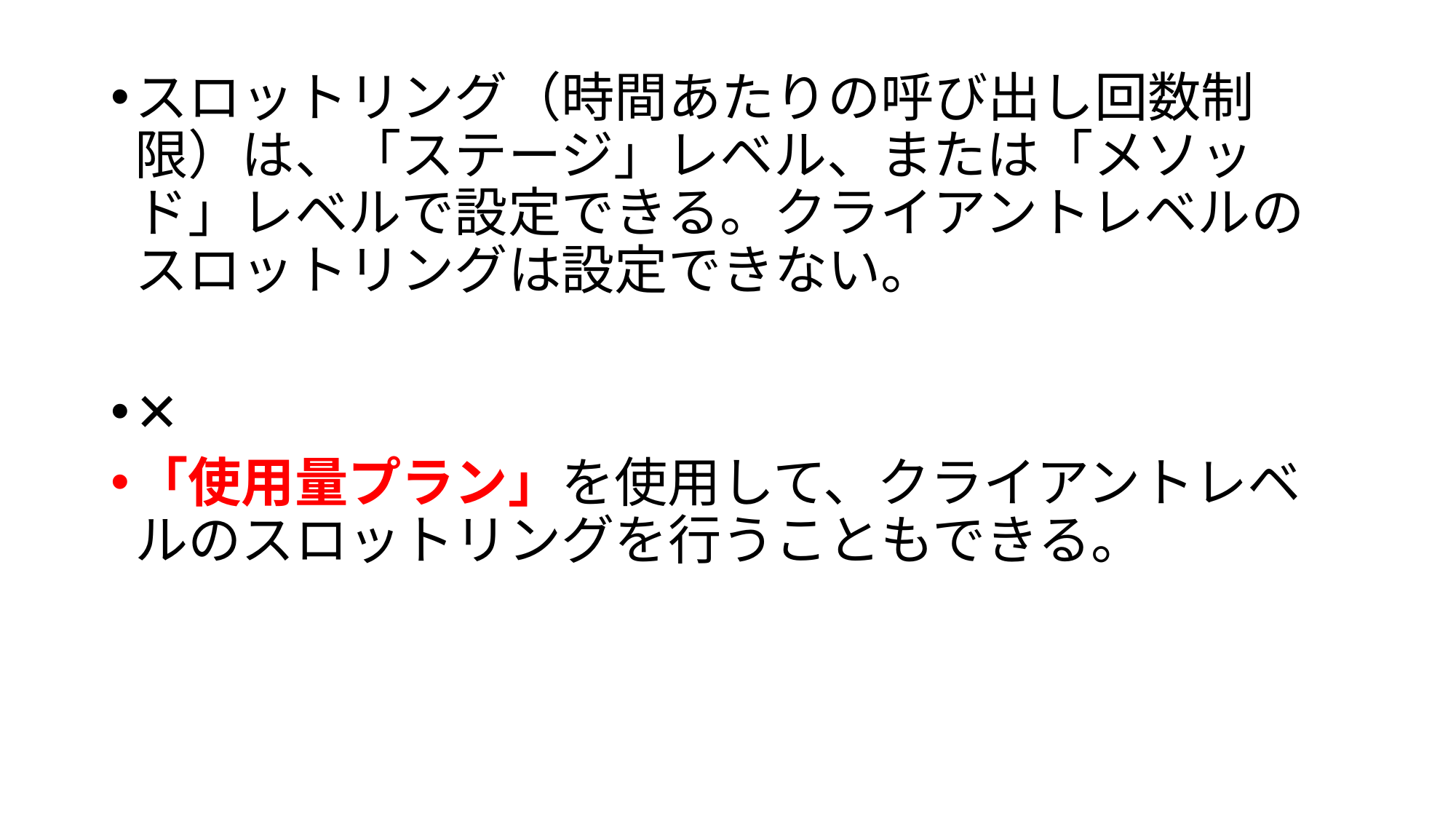

スロットリング（時間あたりの呼び出し回数制限）は、「ステージ」レベル、または「メソッド」レベルで設定できる。クライアントレベルのスロットリングは設定できない。

✕
「使用量プラン」を使用して、クライアントレベルのスロットリングを行うこともできる。